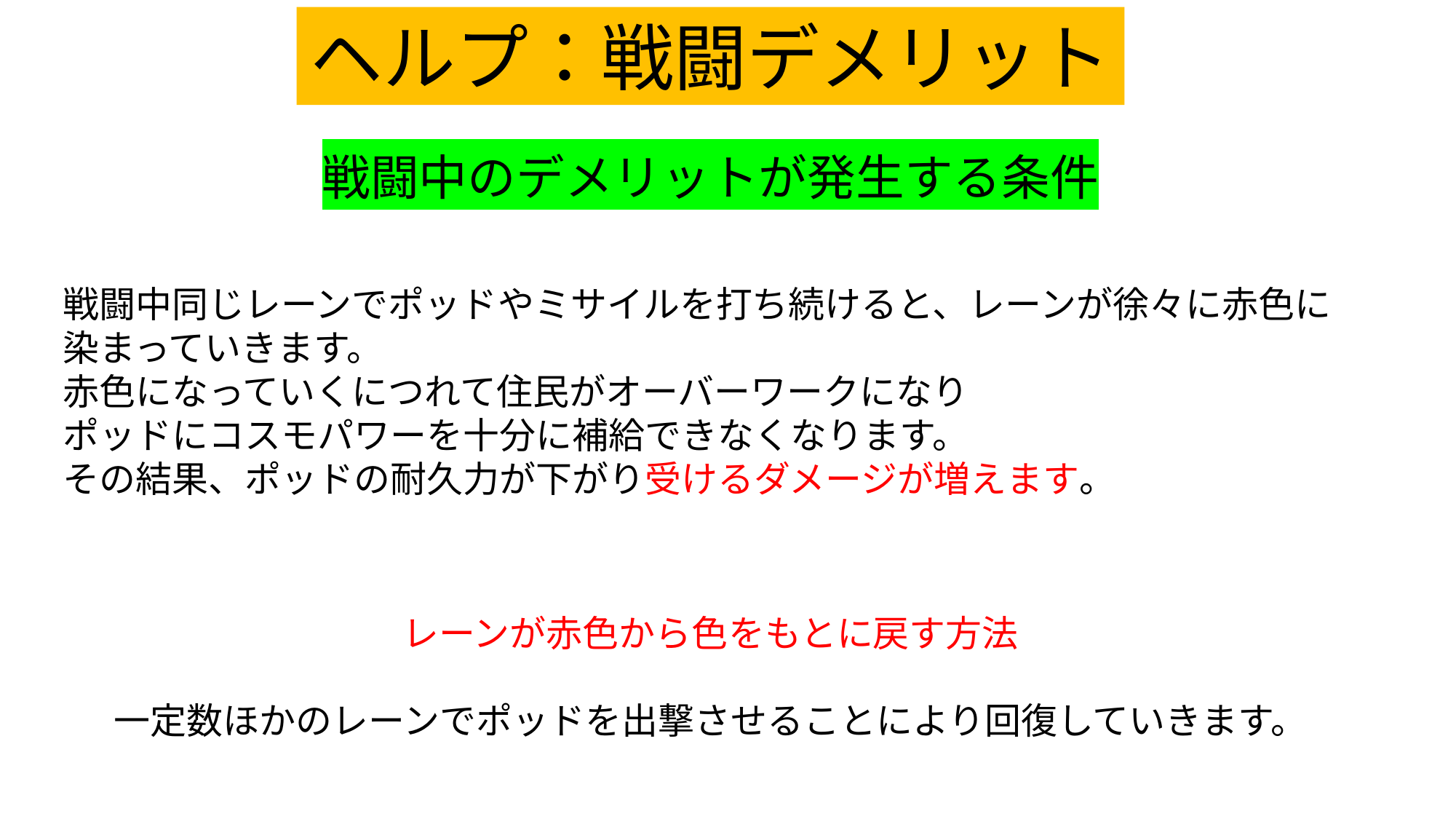

ヘルプ：戦闘デメリット
戦闘中のデメリットが発生する条件
戦闘中同じレーンでポッドやミサイルを打ち続けると、レーンが徐々に赤色に染まっていきます。
赤色になっていくにつれて住民がオーバーワークになり
ポッドにコスモパワーを十分に補給できなくなります。
その結果、ポッドの耐久力が下がり受けるダメージが増えます。

レーンが赤色から色をもとに戻す方法

一定数ほかのレーンでポッドを出撃させることにより回復していきます。